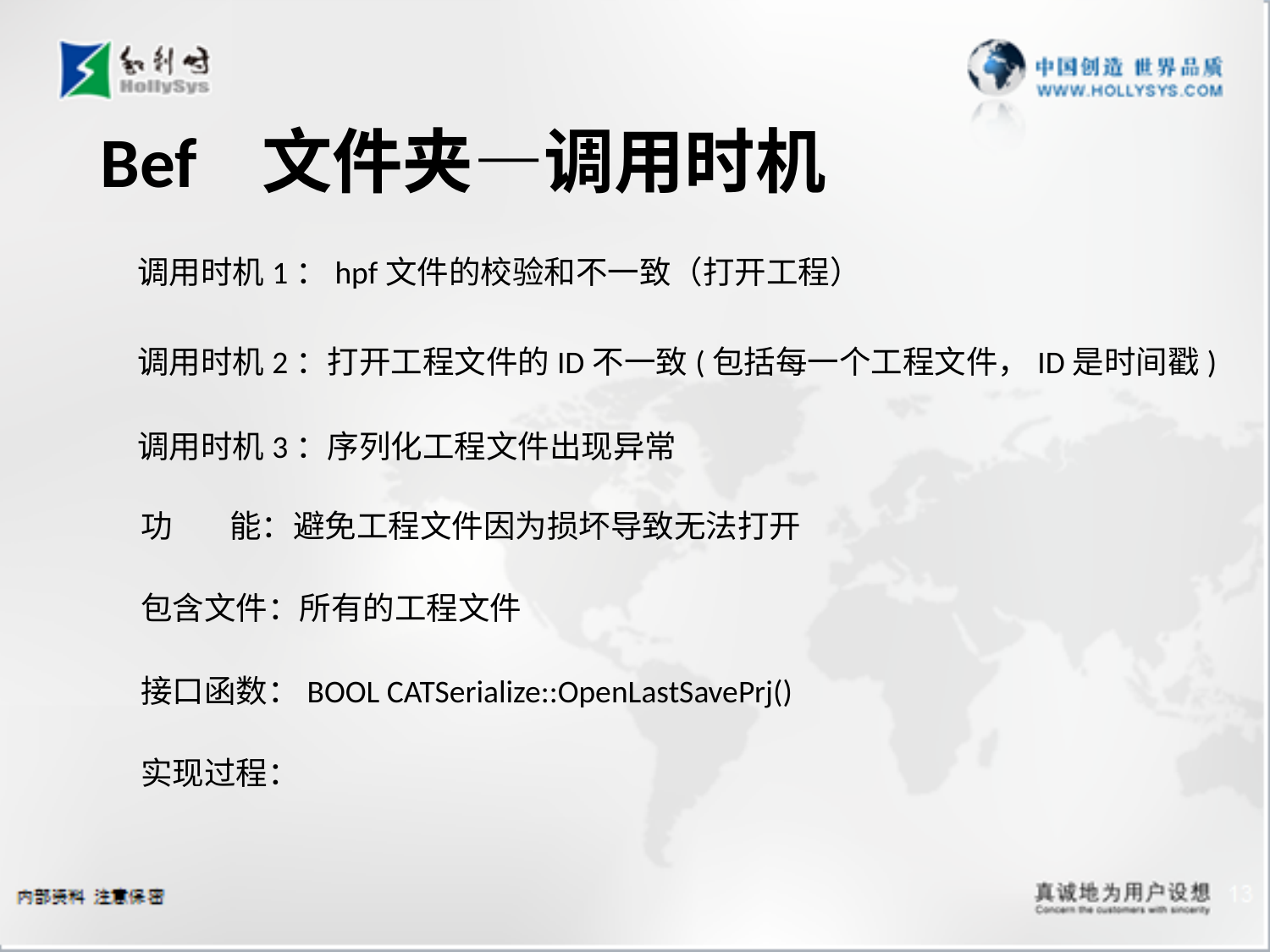

Bef   文件夹—调用时机
调用时机1：hpf文件的校验和不一致（打开工程）
调用时机2：打开工程文件的ID不一致(包括每一个工程文件，ID是时间戳)
调用时机3：序列化工程文件出现异常
功        能：避免工程文件因为损坏导致无法打开
包含文件：所有的工程文件
接口函数：BOOL CATSerialize::OpenLastSavePrj()
实现过程：